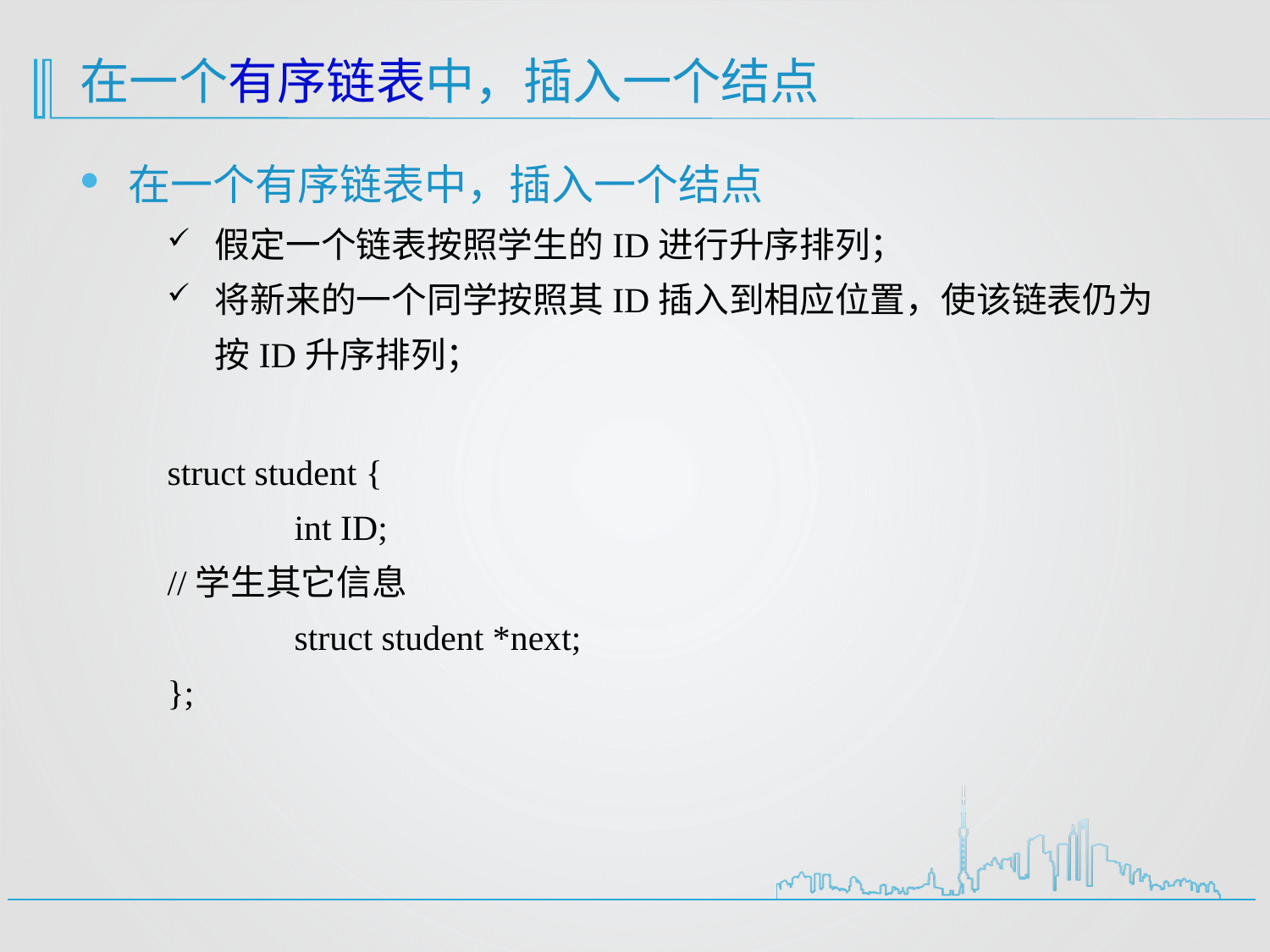

# 在一个有序链表中，插入一个结点
在一个有序链表中，插入一个结点
假定一个链表按照学生的ID进行升序排列；
将新来的一个同学按照其ID插入到相应位置，使该链表仍为按ID升序排列；

struct student {
	int ID;
//学生其它信息
	struct student *next;
};